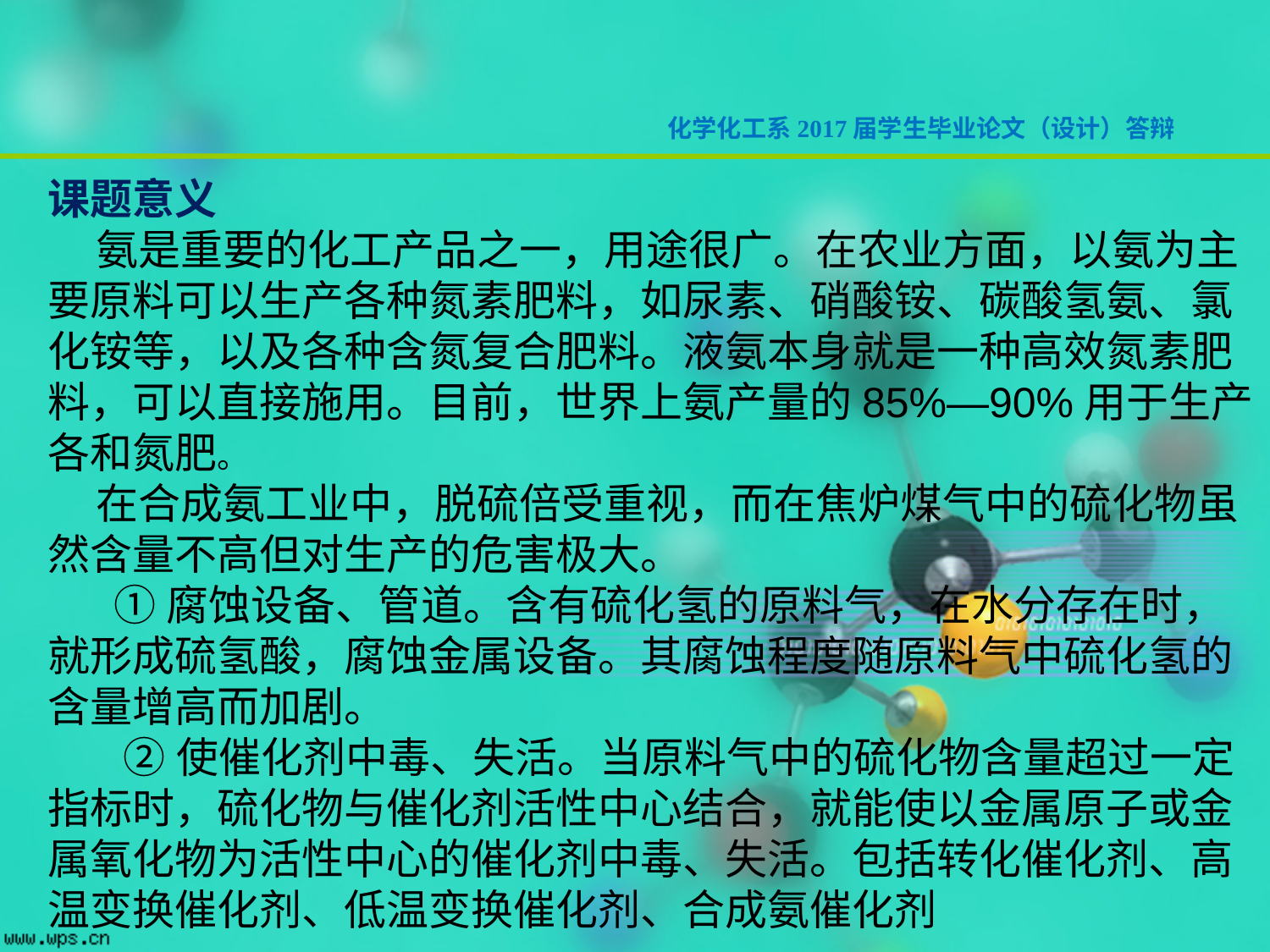

课题意义
    氨是重要的化工产品之一，用途很广。在农业方面，以氨为主要原料可以生产各种氮素肥料，如尿素、硝酸铵、碳酸氢氨、氯化铵等，以及各种含氮复合肥料。液氨本身就是一种高效氮素肥料，可以直接施用。目前，世界上氨产量的85%—90%用于生产各和氮肥。
    在合成氨工业中，脱硫倍受重视，而在焦炉煤气中的硫化物虽然含量不高但对生产的危害极大。
       ①腐蚀设备、管道。含有硫化氢的原料气，在水分存在时，就形成硫氢酸，腐蚀金属设备。其腐蚀程度随原料气中硫化氢的含量增高而加剧。
        ②使催化剂中毒、失活。当原料气中的硫化物含量超过一定指标时，硫化物与催化剂活性中心结合，就能使以金属原子或金属氧化物为活性中心的催化剂中毒、失活。包括转化催化剂、高温变换催化剂、低温变换催化剂、合成氨催化剂